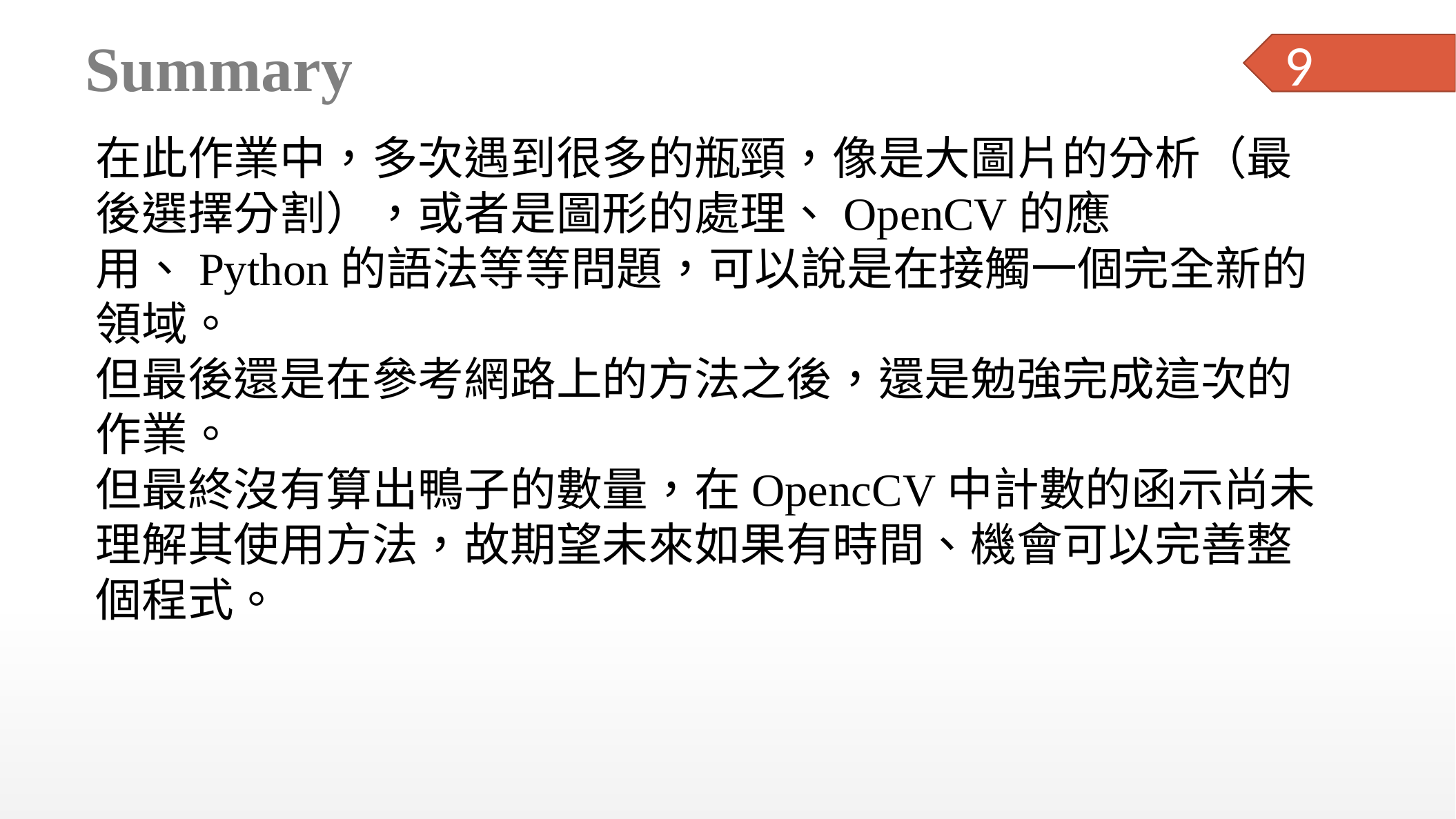

Summary
9
在此作業中，多次遇到很多的瓶頸，像是大圖片的分析（最後選擇分割），或者是圖形的處理、OpenCV的應用、Python的語法等等問題，可以說是在接觸一個完全新的領域。
但最後還是在參考網路上的方法之後，還是勉強完成這次的作業。
但最終沒有算出鴨子的數量，在OpencCV中計數的函示尚未理解其使用方法，故期望未來如果有時間、機會可以完善整個程式。